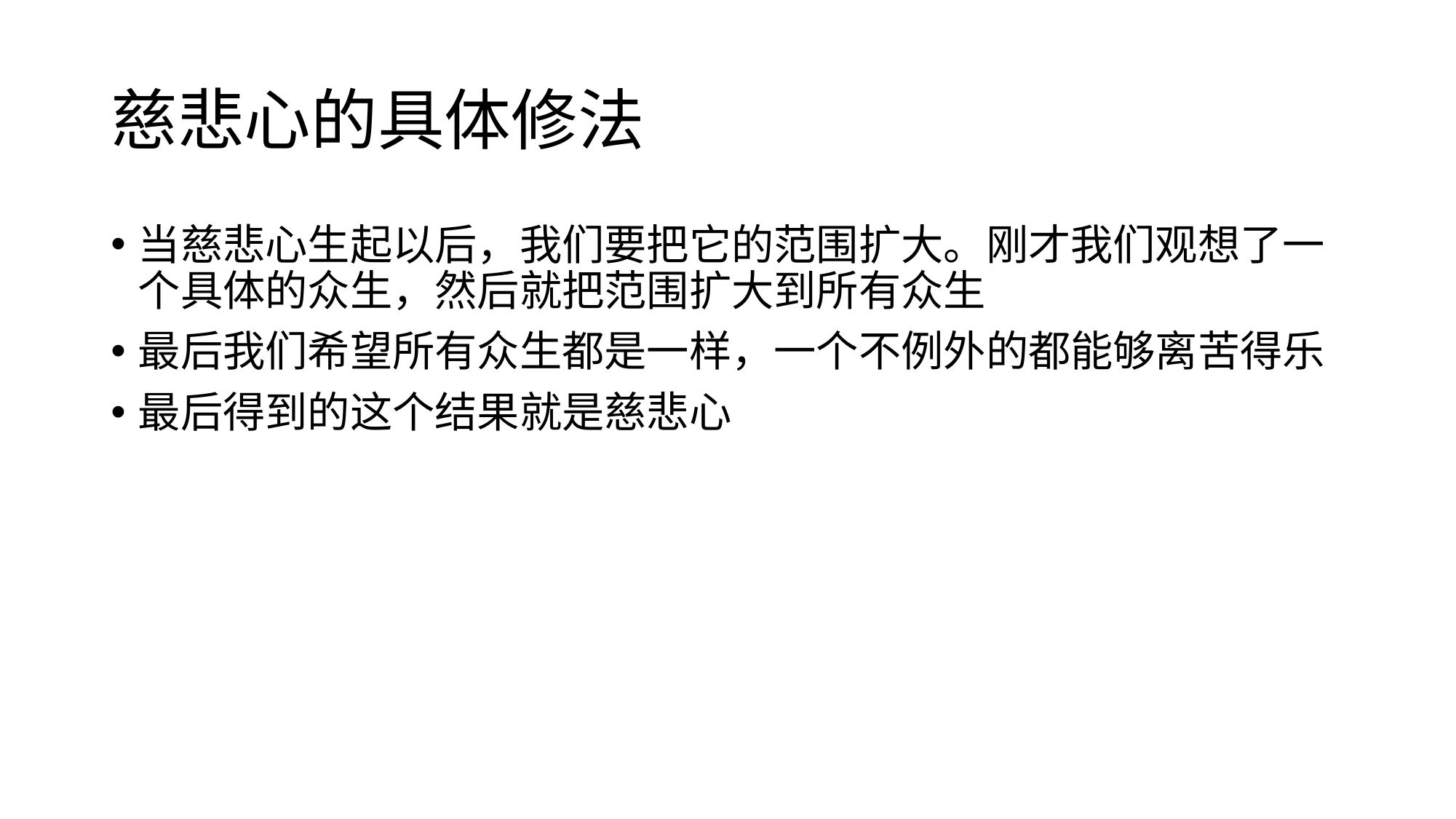

# 慈悲心的具体修法
当慈悲心生起以后，我们要把它的范围扩大。刚才我们观想了一个具体的众生，然后就把范围扩大到所有众生
最后我们希望所有众生都是一样，一个不例外的都能够离苦得乐
最后得到的这个结果就是慈悲心